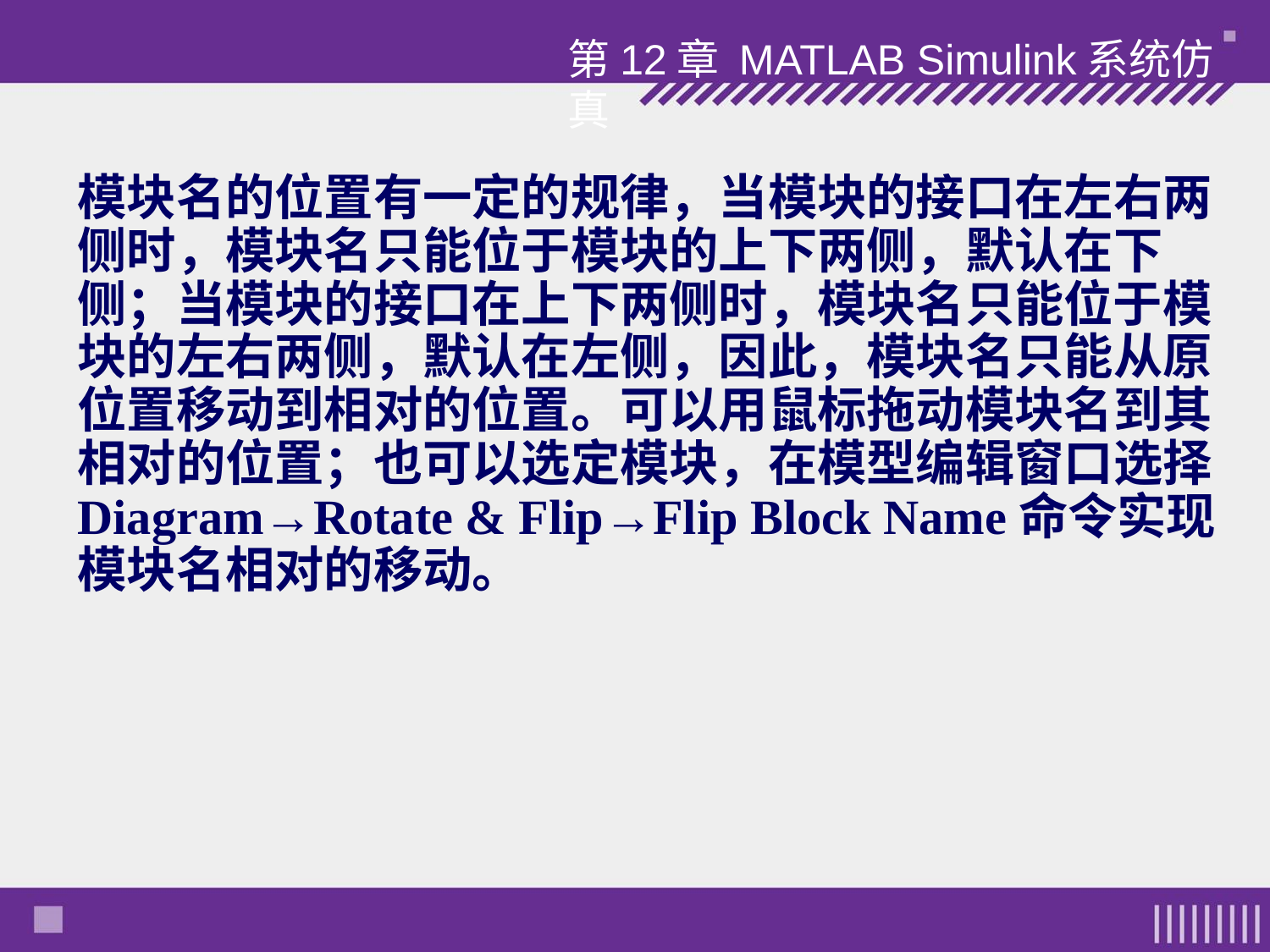

第12章 MATLAB Simulink系统仿真
模块名的位置有一定的规律，当模块的接口在左右两侧时，模块名只能位于模块的上下两侧，默认在下侧；当模块的接口在上下两侧时，模块名只能位于模块的左右两侧，默认在左侧，因此，模块名只能从原位置移动到相对的位置。可以用鼠标拖动模块名到其相对的位置；也可以选定模块，在模型编辑窗口选择Diagram→Rotate & Flip→Flip Block Name命令实现模块名相对的移动。